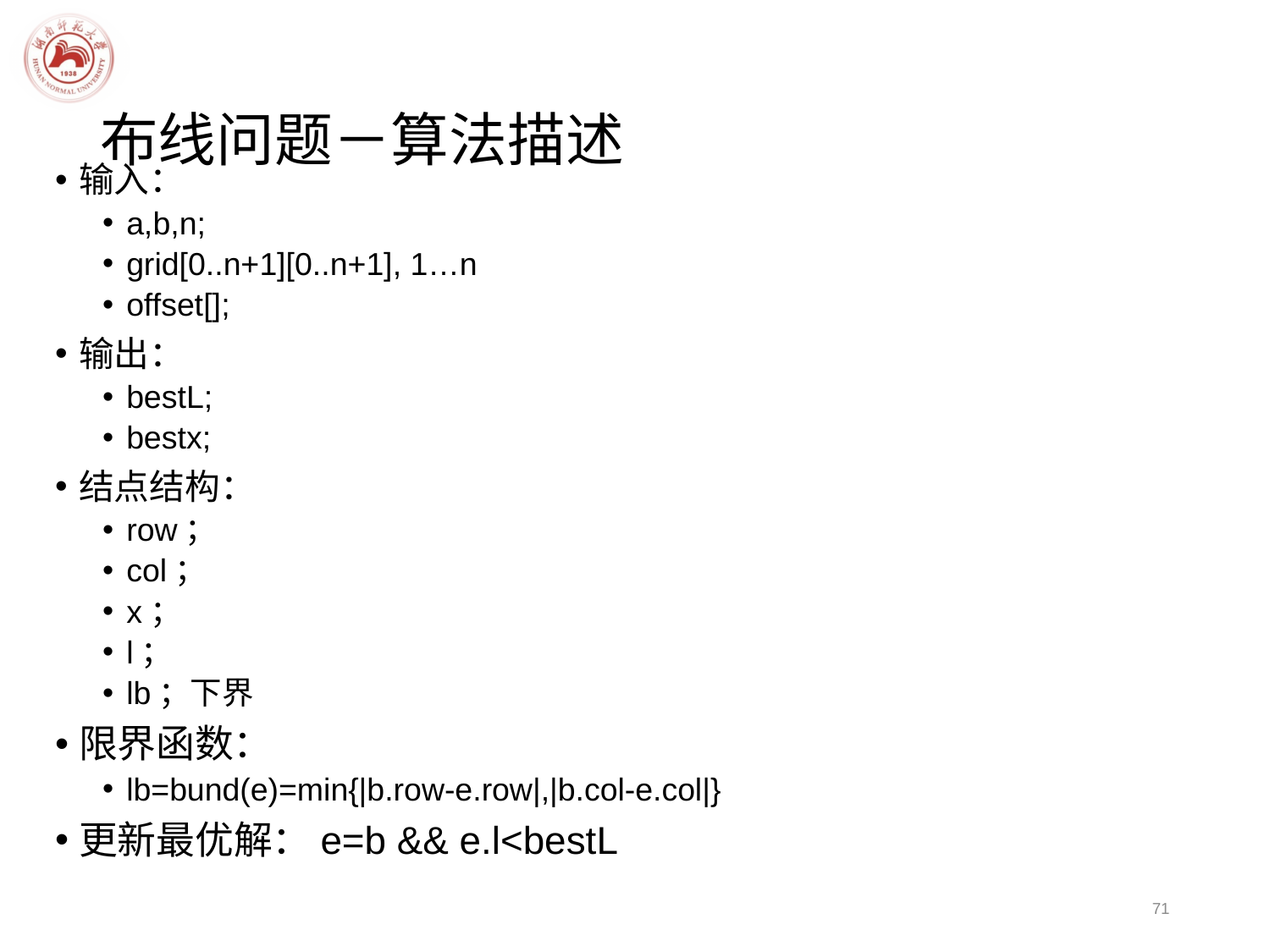

# 布线问题－算法描述
输入：
a,b,n;
grid[0..n+1][0..n+1], 1…n
offset[];
输出：
bestL;
bestx;
结点结构：
row；
col；
x；
l；
lb；下界
限界函数：
lb=bund(e)=min{|b.row-e.row|,|b.col-e.col|}
更新最优解：e=b && e.l<bestL
71